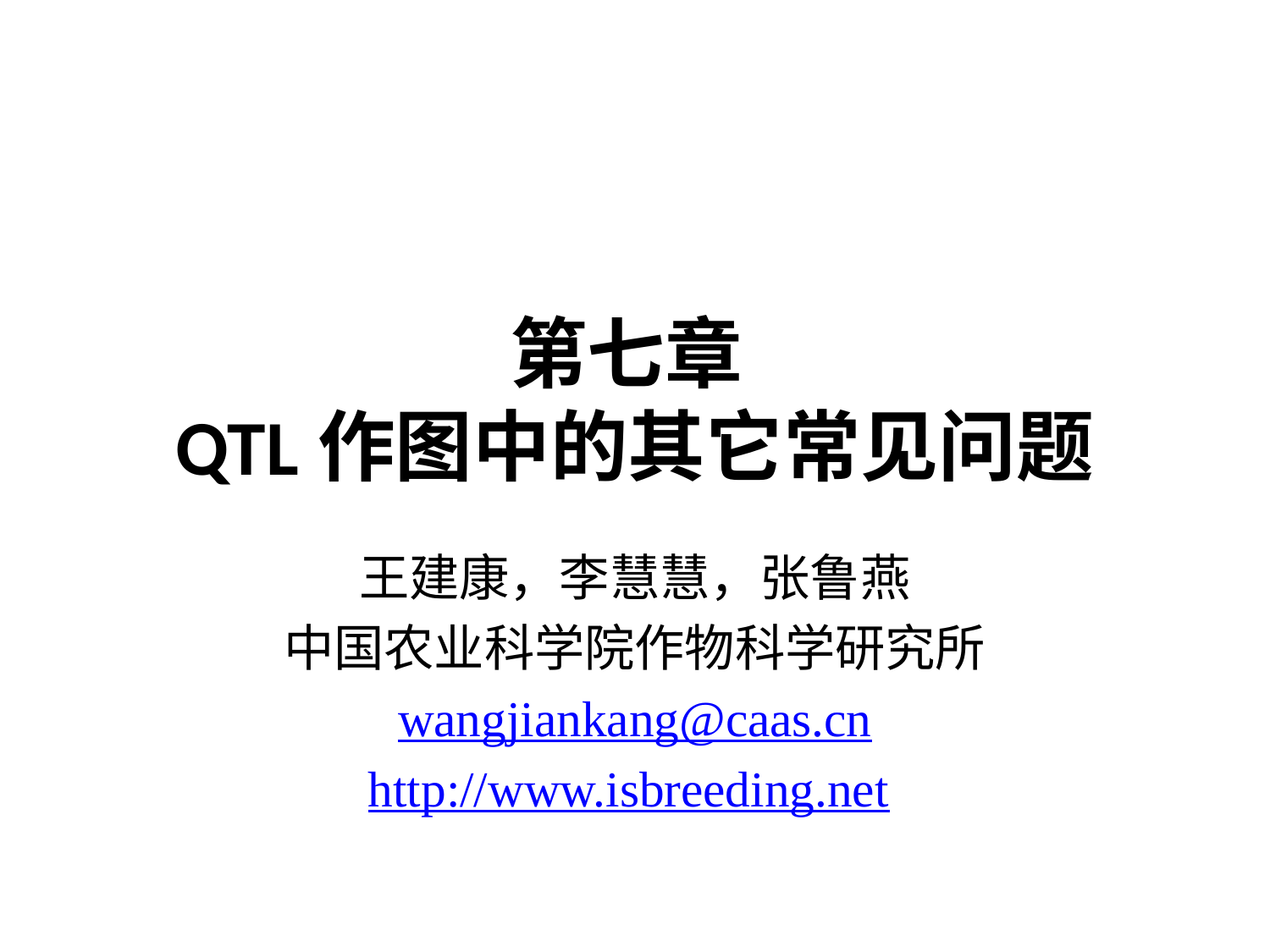

# 第七章 QTL作图中的其它常见问题
王建康，李慧慧，张鲁燕
中国农业科学院作物科学研究所
wangjiankang@caas.cn
http://www.isbreeding.net